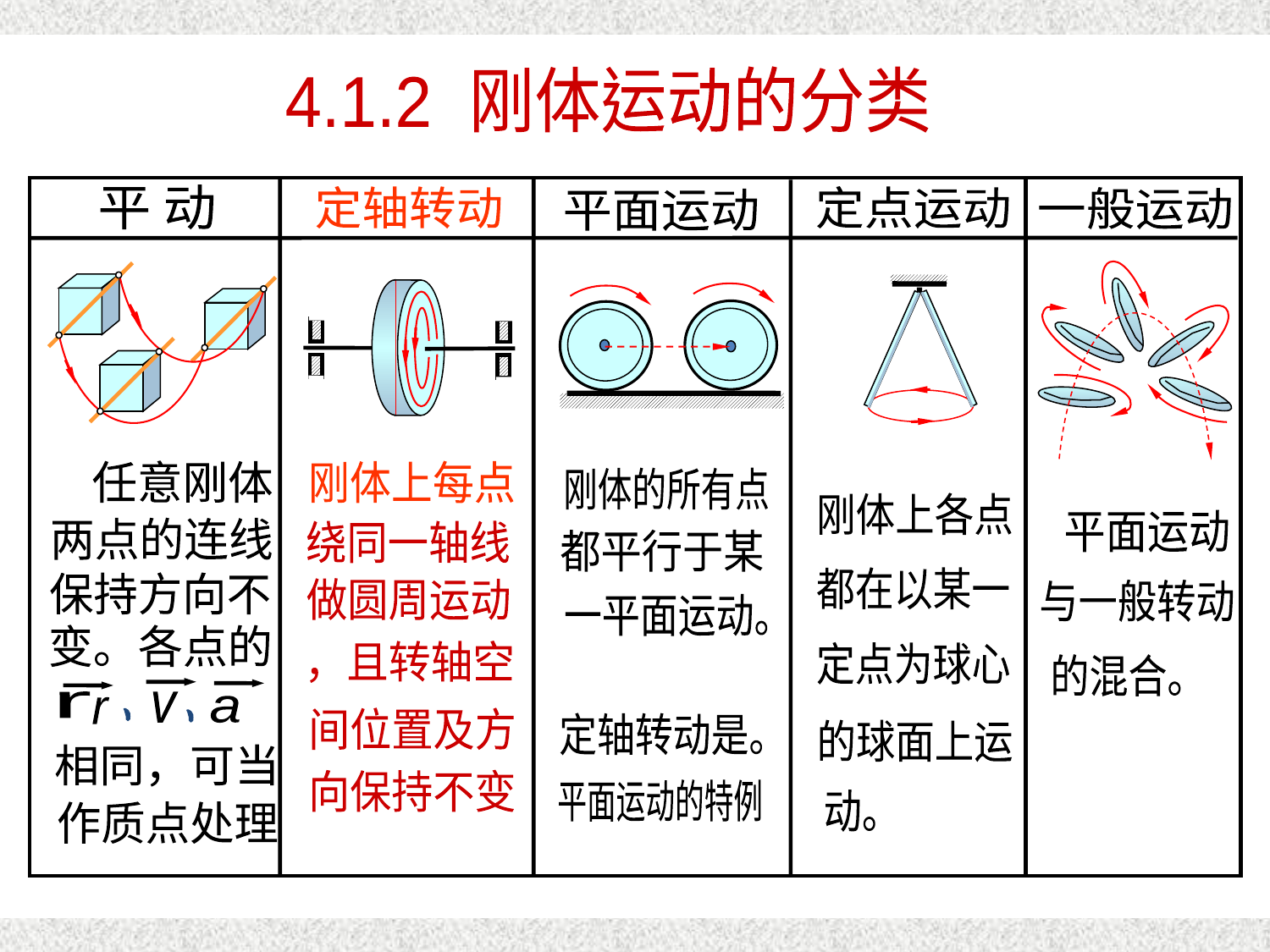

刚体运动的分类
4.1.2  刚体运动的分类

平 动

任意刚体
两点的连线
保持方向不
变。各点的

v
a

r
r

相同，可当
作质点处理
定轴转动

刚体上每点
绕同一轴线
做圆周运动
，且转轴空
间位置及方
向保持不变
定点运动

刚体上各点
都在以某一
定点为球心
的球面上运
动。
一般运动

平面运动
与一般转动
的混合。
平面运动

刚体的所有点
都平行于某
一平面运动。

定轴转动是。
平面运动的特例